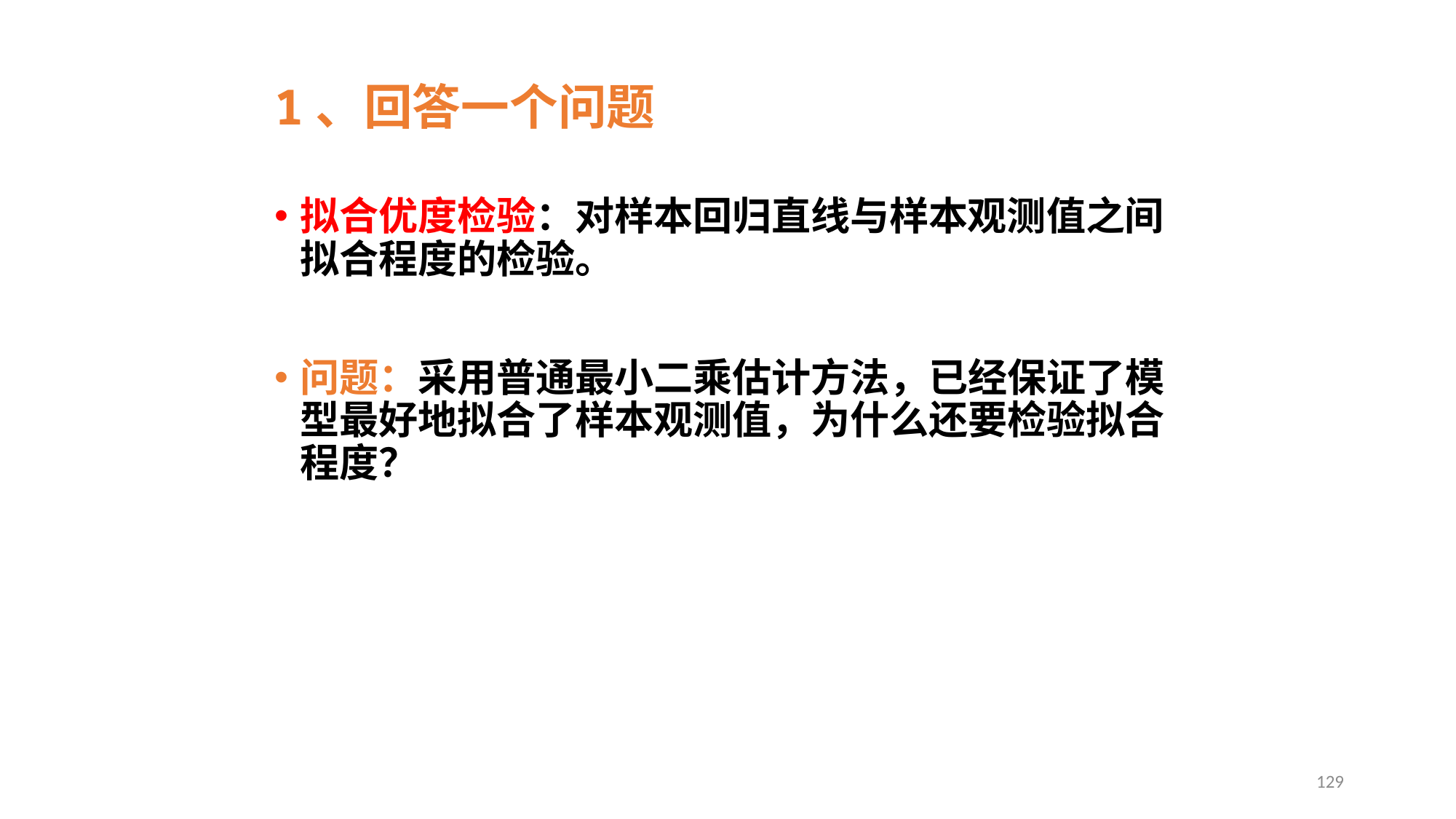

# 1、回答一个问题
拟合优度检验：对样本回归直线与样本观测值之间拟合程度的检验。

问题：采用普通最小二乘估计方法，已经保证了模型最好地拟合了样本观测值，为什么还要检验拟合程度？
129